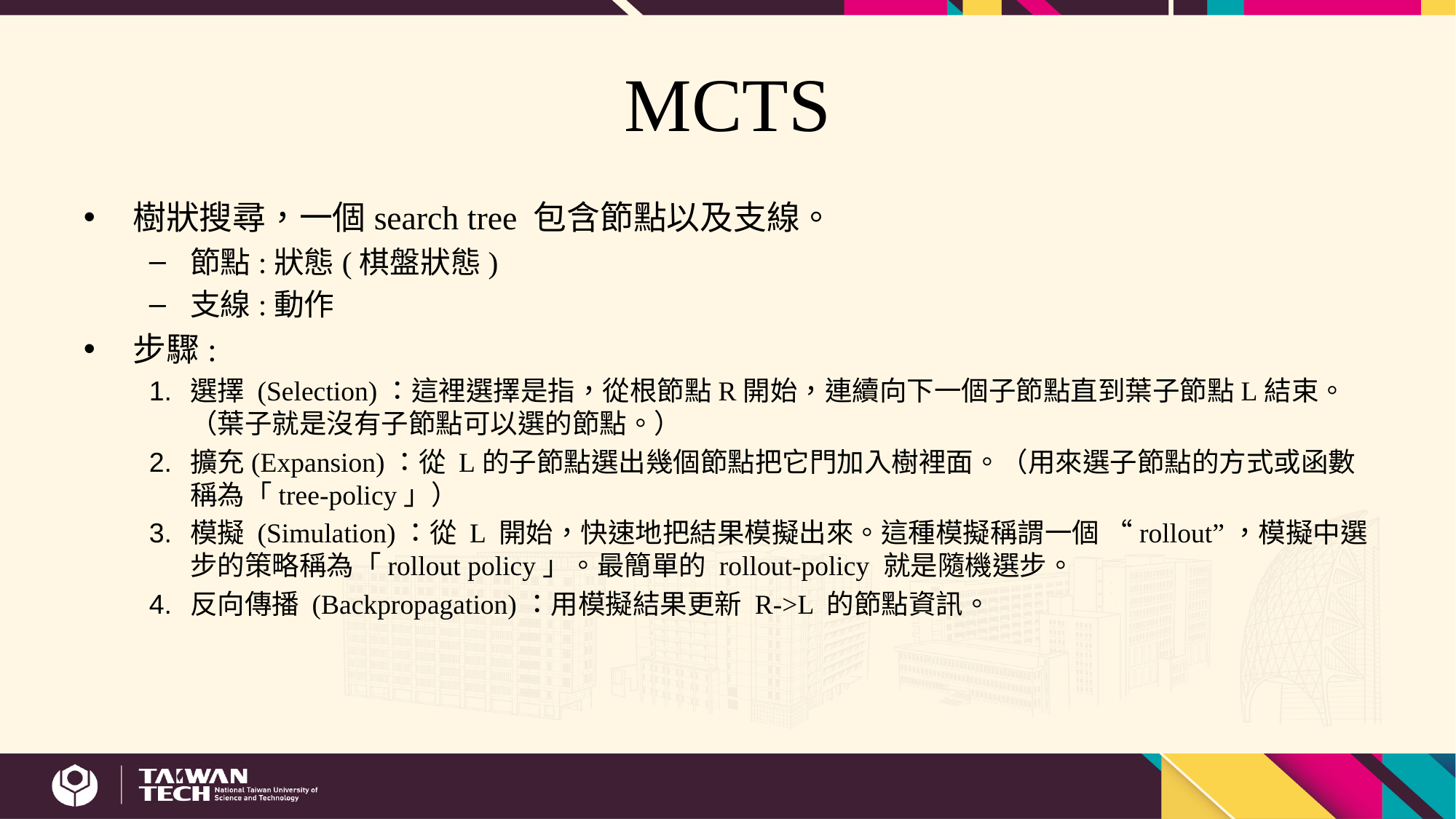

# MCTS
樹狀搜尋，一個search tree 包含節點以及支線。
節點:狀態(棋盤狀態)
支線:動作
步驟:
選擇 (Selection)：這裡選擇是指，從根節點R開始，連續向下一個子節點直到葉子節點L結束。（葉子就是沒有子節點可以選的節點。）
擴充(Expansion)：從 L的子節點選出幾個節點把它門加入樹裡面。（用來選子節點的方式或函數稱為「tree-policy」）
模擬 (Simulation)：從 L 開始，快速地把結果模擬出來。這種模擬稱謂一個 “rollout”，模擬中選步的策略稱為「rollout policy」。最簡單的 rollout-policy 就是隨機選步。
反向傳播 (Backpropagation)：用模擬結果更新 R->L 的節點資訊。